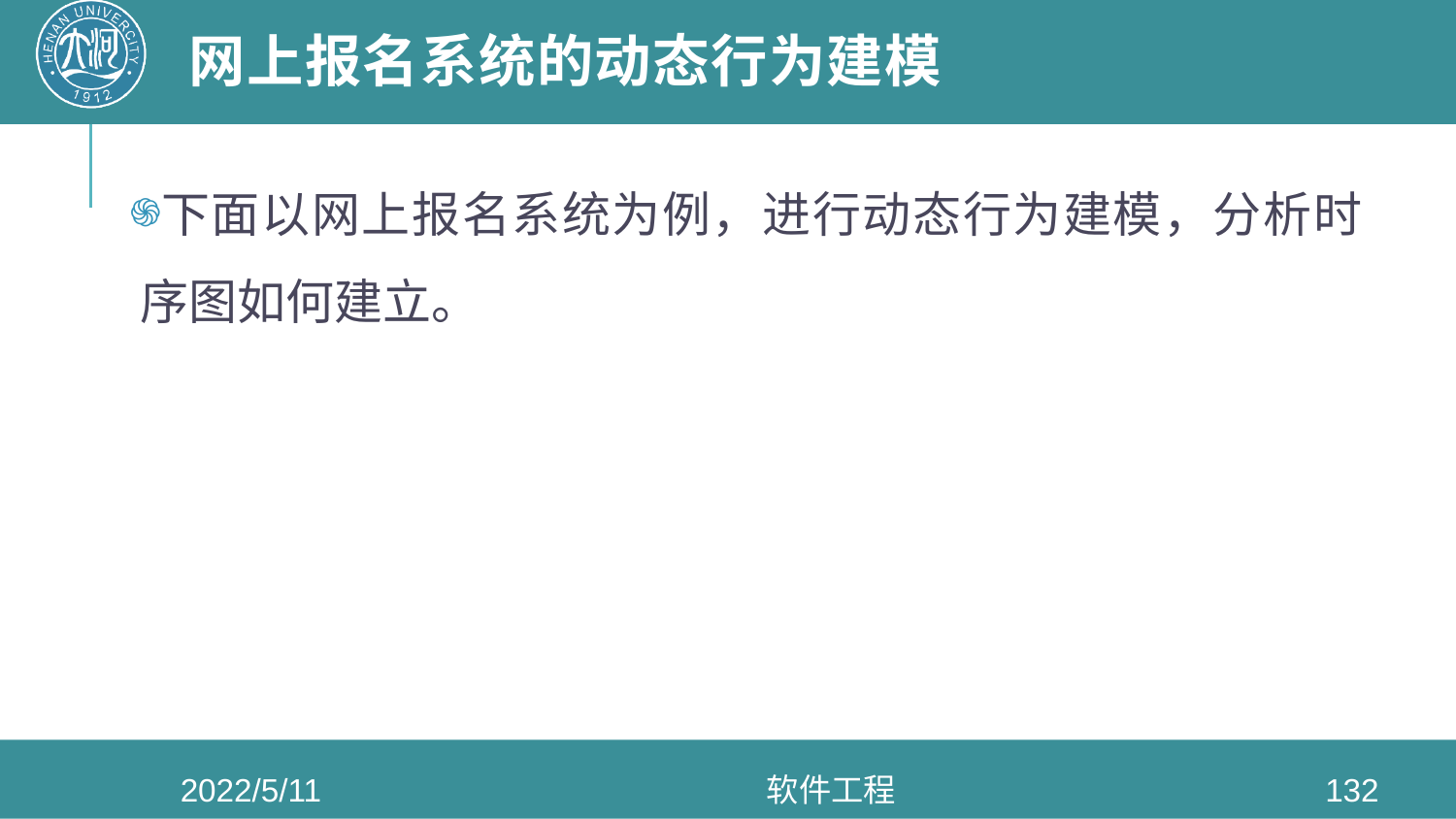

# 网上报名系统的动态行为建模
下面以网上报名系统为例，进行动态行为建模，分析时序图如何建立。
2022/5/11
软件工程
132